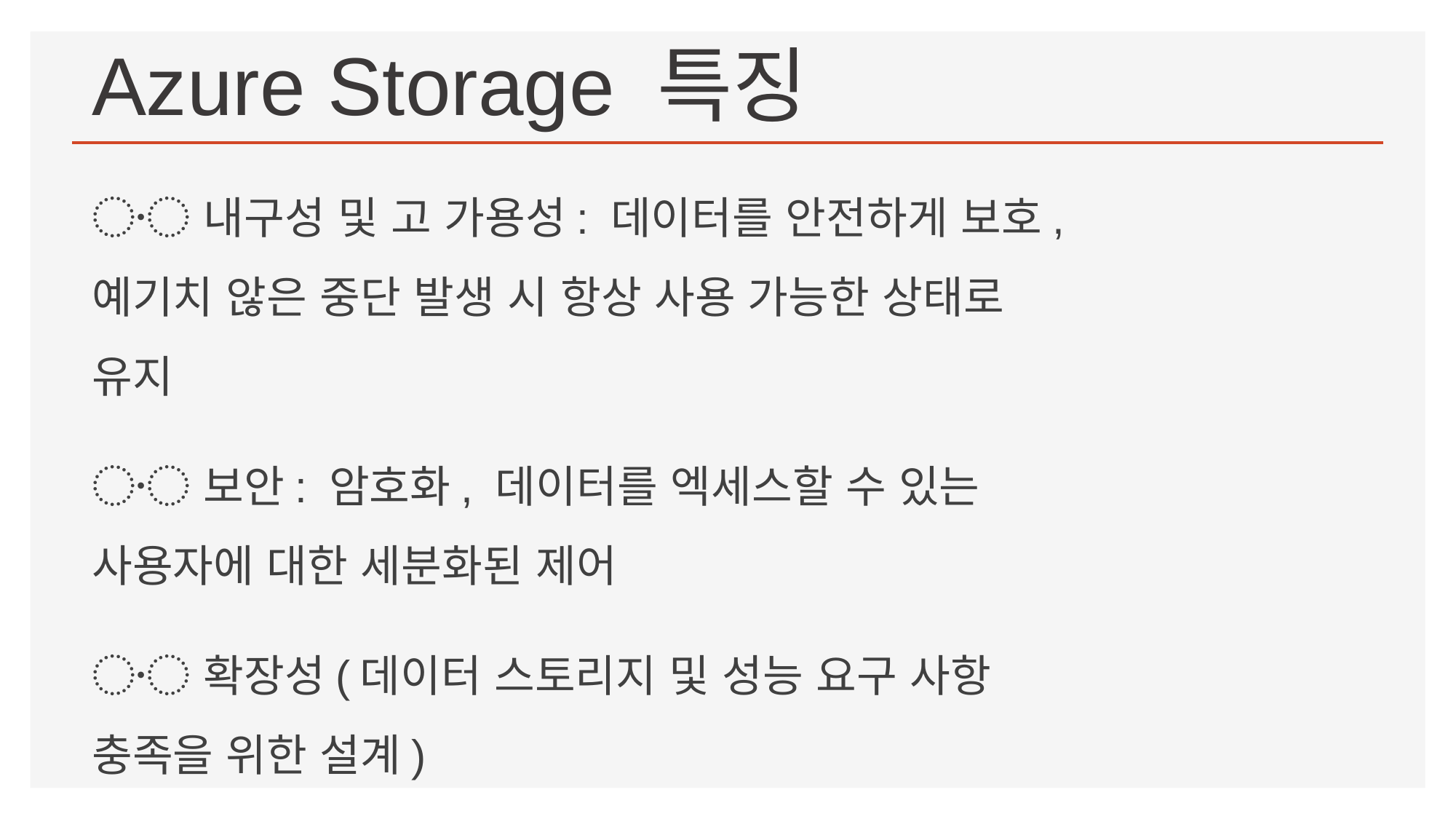

# Azure Storage 특징
〮 내구성 및 고 가용성: 데이터를 안전하게 보호, 예기치 않은 중단 발생 시 항상 사용 가능한 상태로 유지
〮 보안: 암호화, 데이터를 엑세스할 수 있는 사용자에 대한 세분화된 제어
〮 확장성(데이터 스토리지 및 성능 요구 사항 충족을 위한 설계)